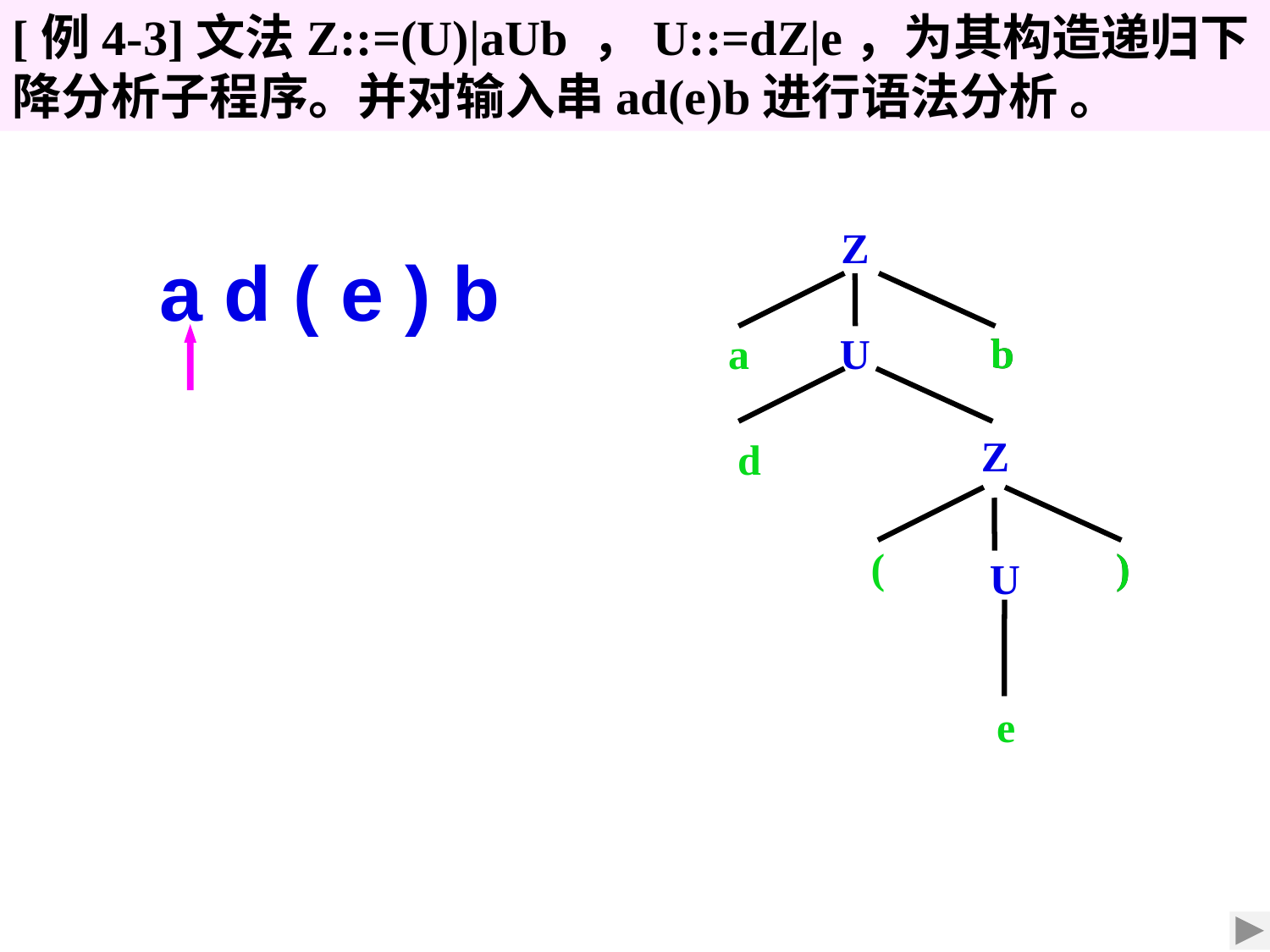

[例4-3]文法Z::=(U)|aUb ，U::=dZ|e，为其构造递归下降分析子程序。并对输入串ad(e)b进行语法分析 。
Z
a d ( e ) b

b
b

a
U

Z
d

(
)
)
U

e